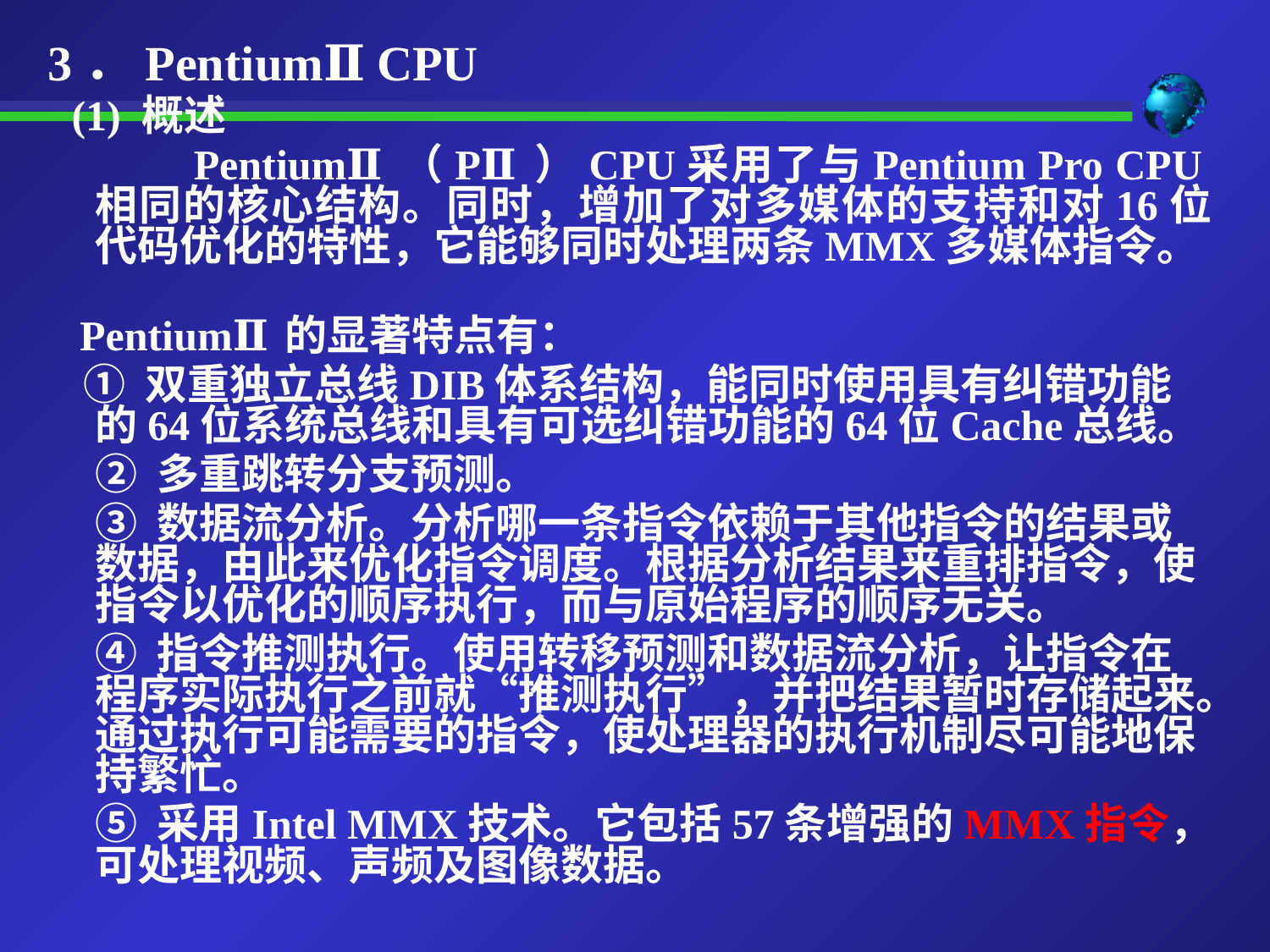

3．PentiumⅡ CPU
   (1) 概述
            PentiumⅡ（PⅡ）CPU采用了与Pentium Pro CPU相同的核心结构。同时，增加了对多媒体的支持和对16位代码优化的特性，它能够同时处理两条MMX多媒体指令。

    PentiumⅡ的显著特点有：
     ① 双重独立总线DIB体系结构，能同时使用具有纠错功能的64位系统总线和具有可选纠错功能的64位Cache总线。
     ② 多重跳转分支预测。
     ③ 数据流分析。分析哪一条指令依赖于其他指令的结果或数据，由此来优化指令调度。根据分析结果来重排指令，使指令以优化的顺序执行，而与原始程序的顺序无关。
     ④ 指令推测执行。使用转移预测和数据流分析，让指令在程序实际执行之前就“推测执行”，并把结果暂时存储起来。通过执行可能需要的指令，使处理器的执行机制尽可能地保持繁忙。
     ⑤ 采用Intel MMX技术。它包括57条增强的MMX指令，可处理视频、声频及图像数据。
35